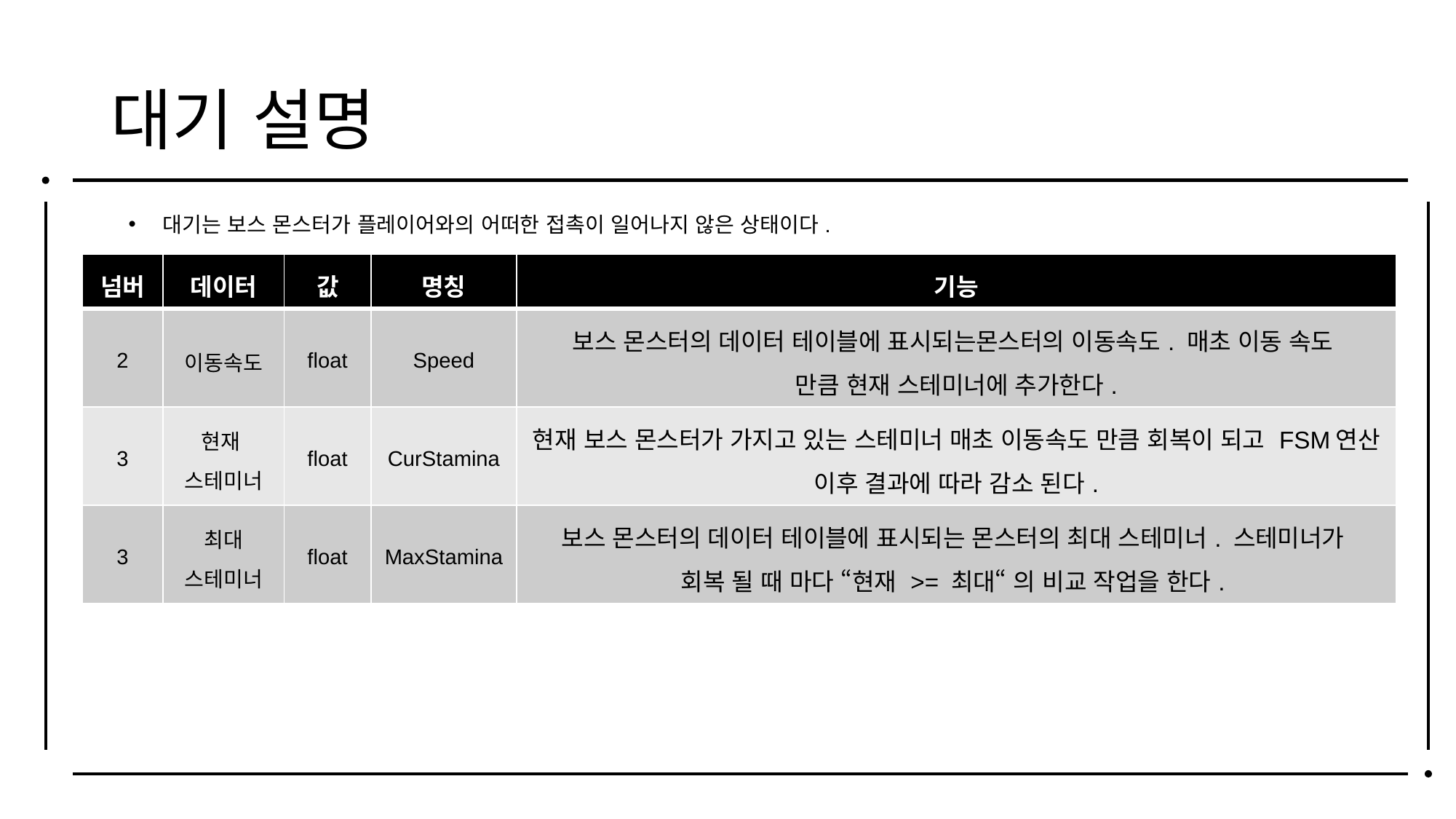

# 대기 설명
대기는 보스 몬스터가 플레이어와의 어떠한 접촉이 일어나지 않은 상태이다.
| 넘버 | 데이터 | 값 | 명칭 | 기능 |
| --- | --- | --- | --- | --- |
| 2 | 이동속도 | float | Speed | 보스 몬스터의 데이터 테이블에 표시되는몬스터의 이동속도. 매초 이동 속도 만큼 현재 스테미너에 추가한다. |
| 3 | 현재 스테미너 | float | CurStamina | 현재 보스 몬스터가 가지고 있는 스테미너 매초 이동속도 만큼 회복이 되고 FSM연산 이후 결과에 따라 감소 된다. |
| 3 | 최대 스테미너 | float | MaxStamina | 보스 몬스터의 데이터 테이블에 표시되는 몬스터의 최대 스테미너. 스테미너가 회복 될 때 마다 “현재 >= 최대“ 의 비교 작업을 한다. |
대기 -> 이동 가능 지역으로 이동 -> 발견 여부? -> 추격 상태로 이동